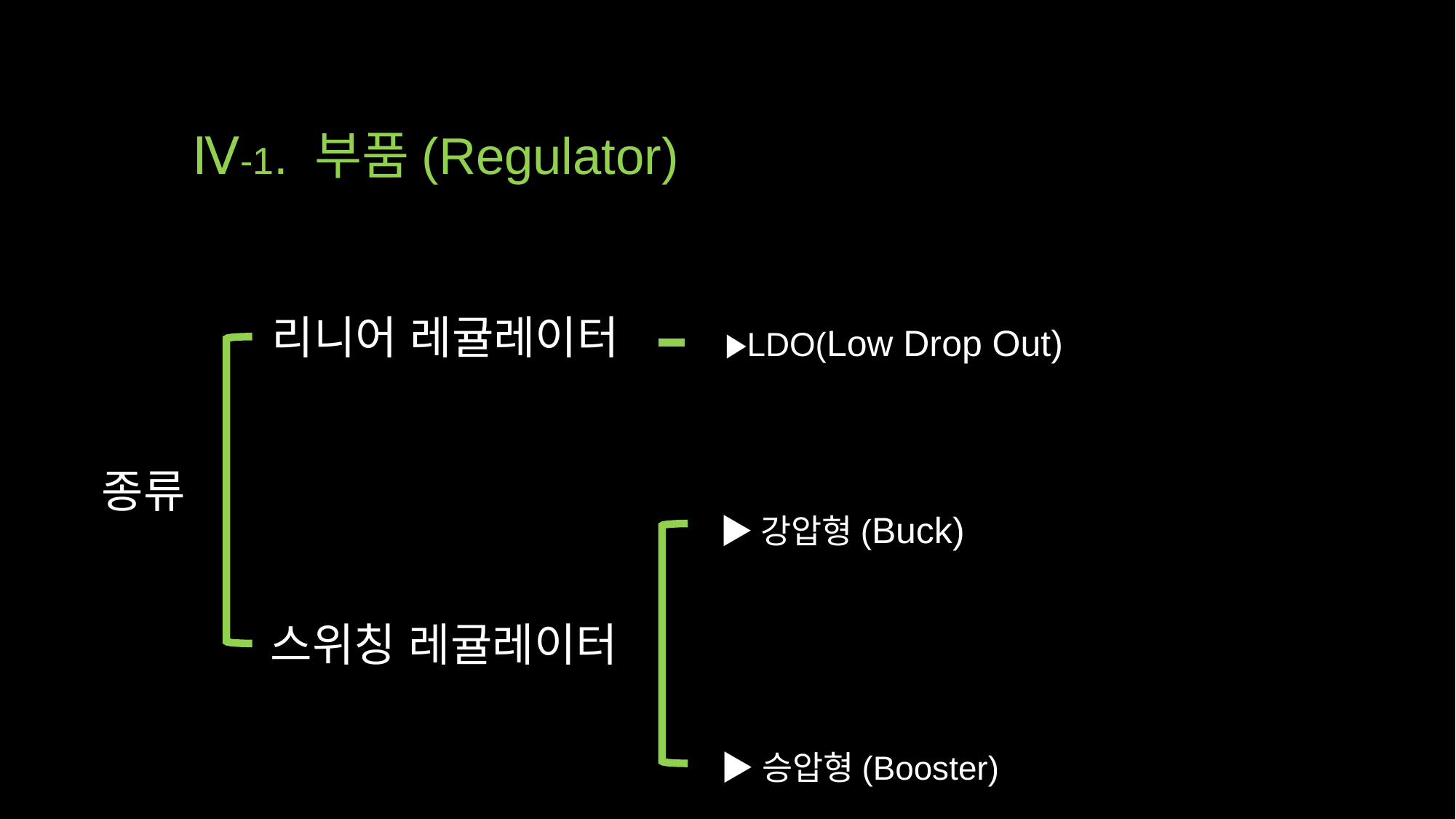

# Ⅳ-1. 부품(Regulator)
리니어 레귤레이터
▶LDO(Low Drop Out)

종류
▶강압형(Buck)

스위칭 레귤레이터
▶승압형(Booster)